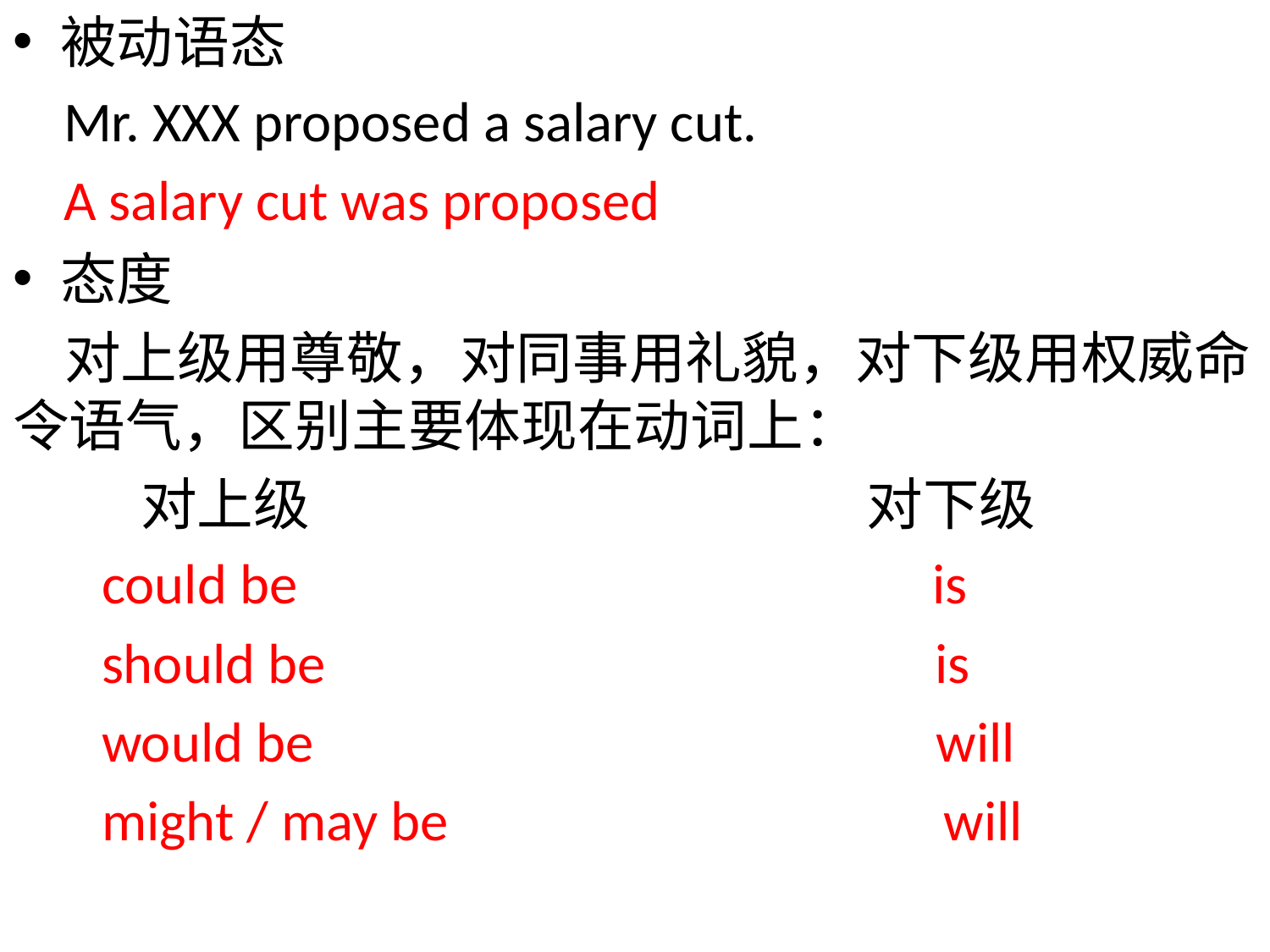

被动语态
    Mr. XXX proposed a salary cut.
    A salary cut was proposed
态度
   对上级用尊敬，对同事用礼貌，对下级用权威命令语气，区别主要体现在动词上：
         对上级                                            对下级
       could be                                                  is
       should be                                                is
       would be                                                 will
       might / may be                                       will